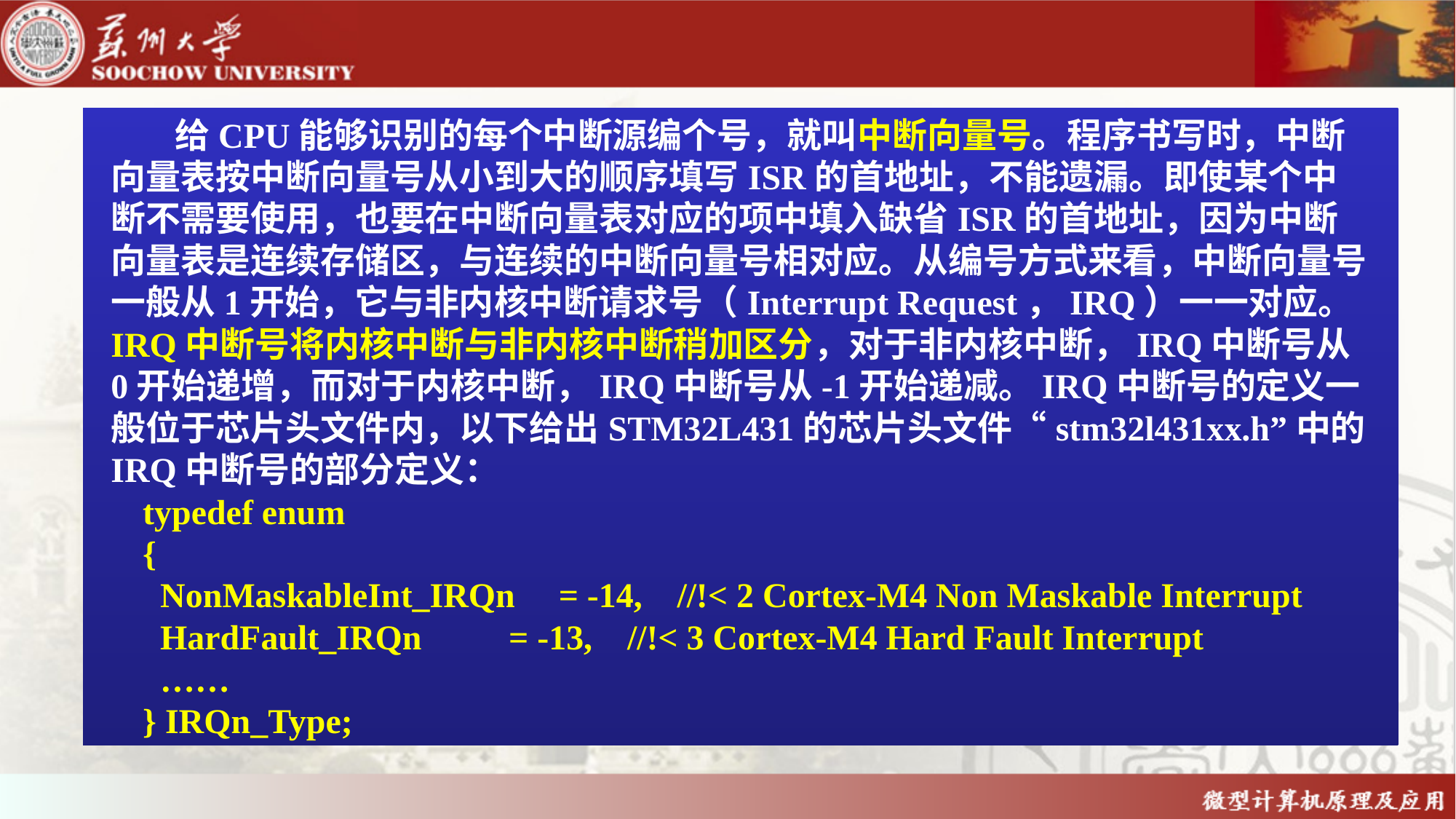

给CPU能够识别的每个中断源编个号，就叫中断向量号。程序书写时，中断向量表按中断向量号从小到大的顺序填写ISR的首地址，不能遗漏。即使某个中断不需要使用，也要在中断向量表对应的项中填入缺省ISR的首地址，因为中断向量表是连续存储区，与连续的中断向量号相对应。从编号方式来看，中断向量号一般从1开始，它与非内核中断请求号（Interrupt Request，IRQ）一一对应。IRQ中断号将内核中断与非内核中断稍加区分，对于非内核中断，IRQ中断号从0开始递增，而对于内核中断，IRQ中断号从-1开始递减。IRQ中断号的定义一般位于芯片头文件内，以下给出STM32L431的芯片头文件“stm32l431xx.h”中的IRQ中断号的部分定义：
typedef enum
{
  NonMaskableInt_IRQn     = -14,    //!< 2 Cortex-M4 Non Maskable Interrupt
  HardFault_IRQn          = -13,    //!< 3 Cortex-M4 Hard Fault Interrupt
  ……
} IRQn_Type;